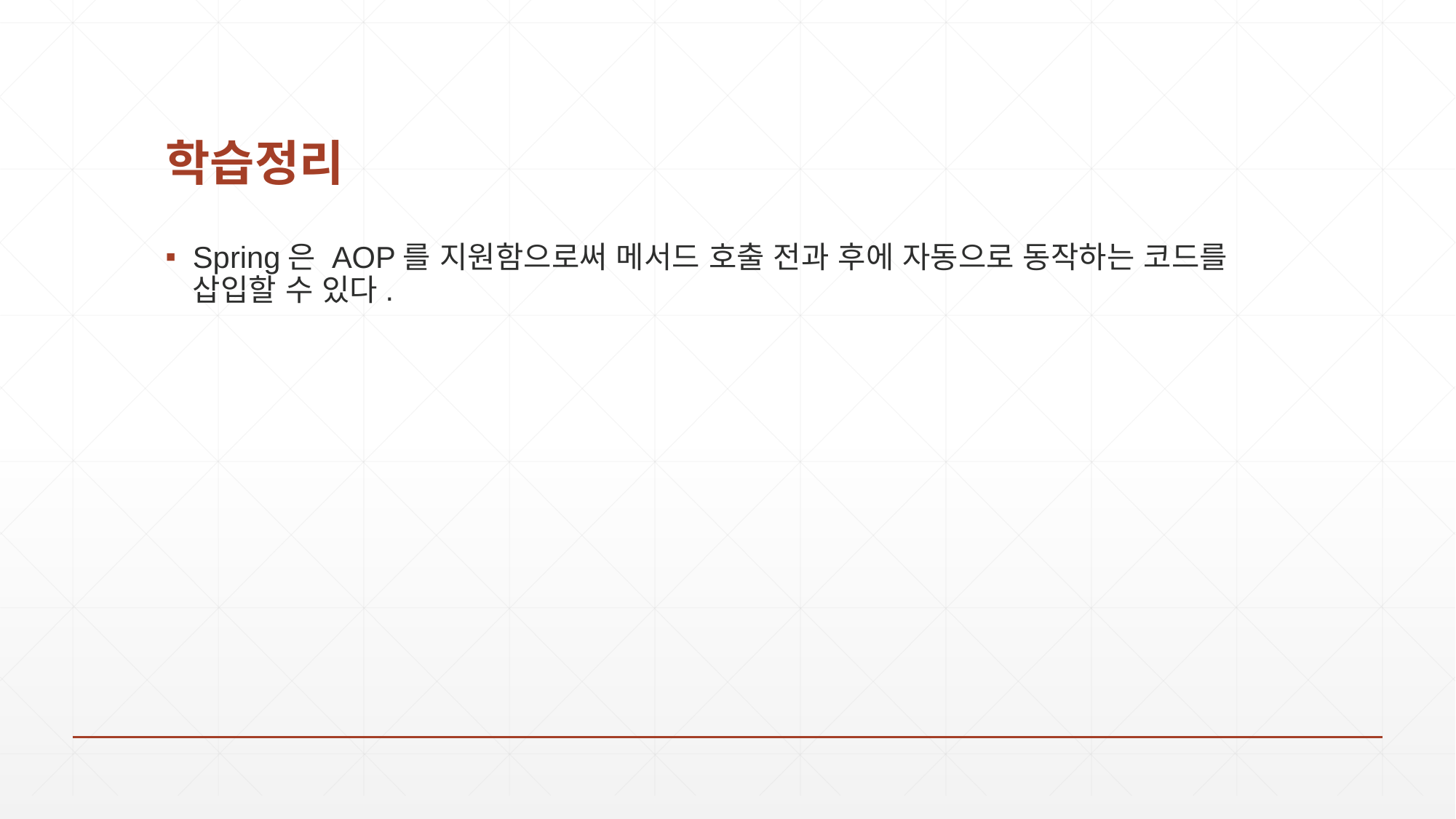

# 학습정리
Spring은 AOP를 지원함으로써 메서드 호출 전과 후에 자동으로 동작하는 코드를 삽입할 수 있다.